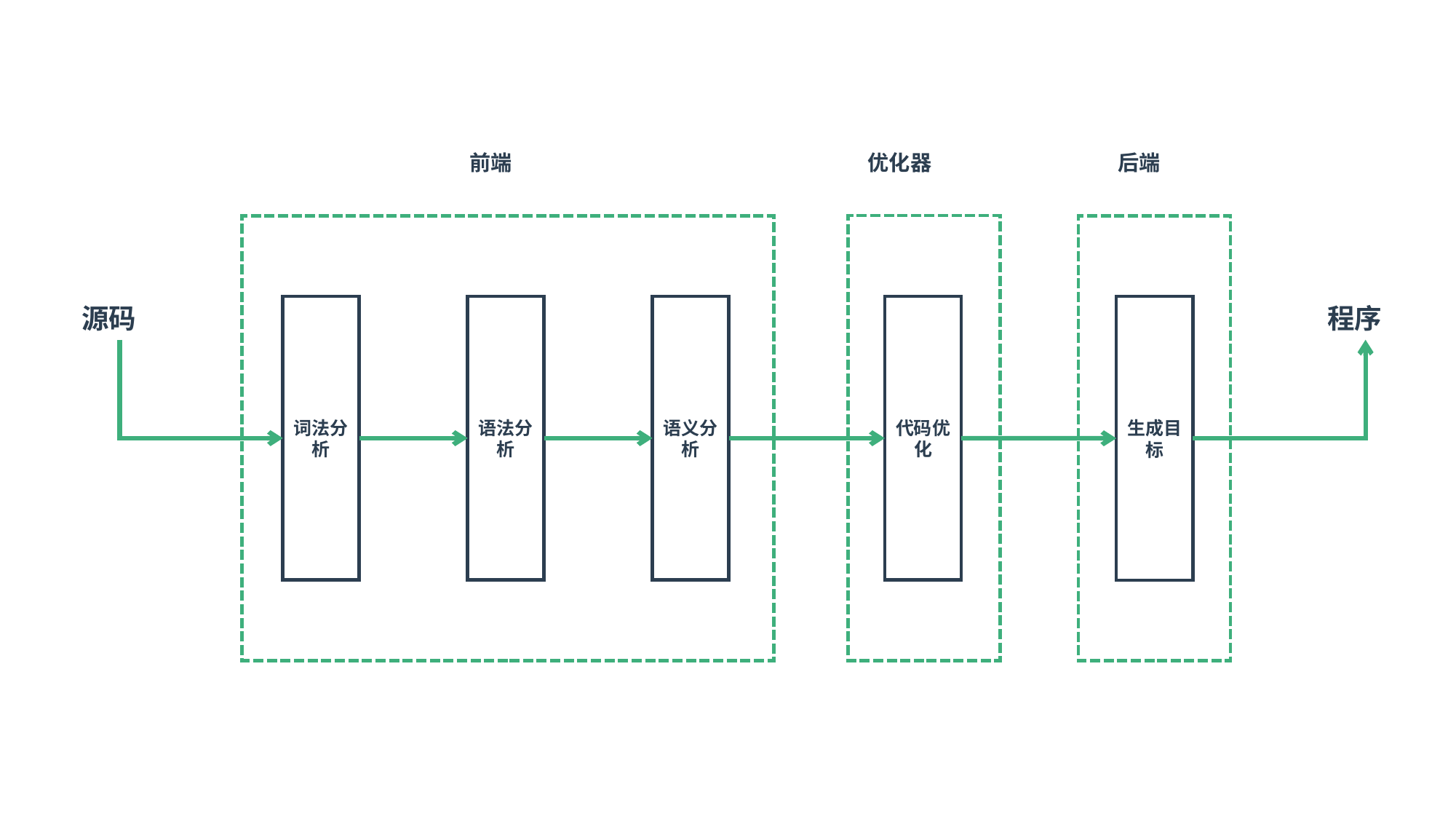

前端
优化器
后端

源码
词法分析
语法分析
语义分析
代码优化
程序
生成目标